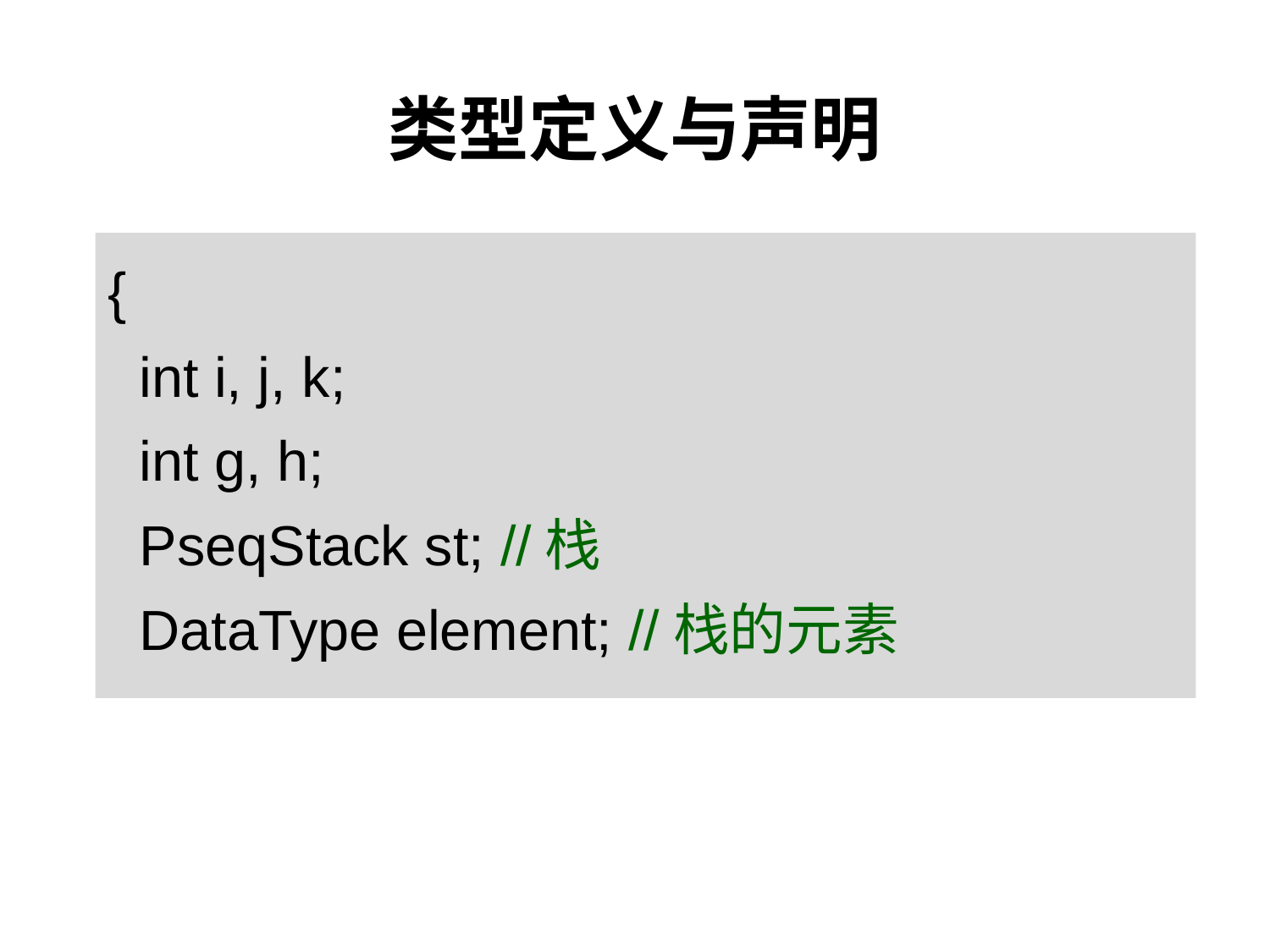

# 类型定义与声明
{
  int i, j, k;
  int g, h;
  PseqStack st; //栈
  DataType element; //栈的元素